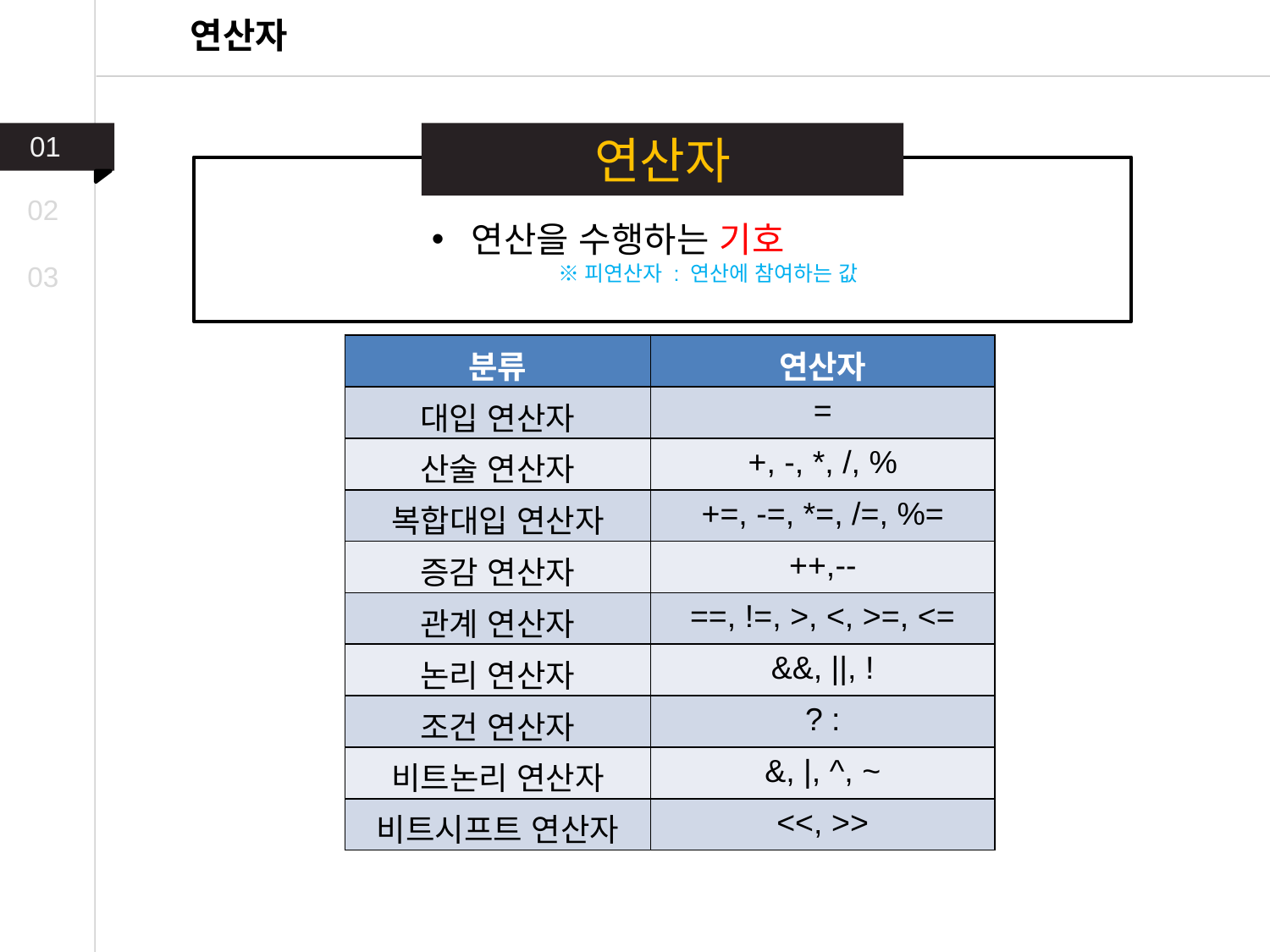

연산자
01

연산자

02
연산을 수행하는 기호
	※피연산자 : 연산에 참여하는 값

03
| 분류 | 연산자 |
| --- | --- |
| 대입 연산자 | = |
| 산술 연산자 | +, -, \*, /, % |
| 복합대입 연산자 | +=, -=, \*=, /=, %= |
| 증감 연산자 | ++,-- |
| 관계 연산자 | ==, !=, >, <, >=, <= |
| 논리 연산자 | &&, ||, ! |
| 조건 연산자 | ? : |
| 비트논리 연산자 | &, |, ^, ~ |
| 비트시프트 연산자 | <<, >> |